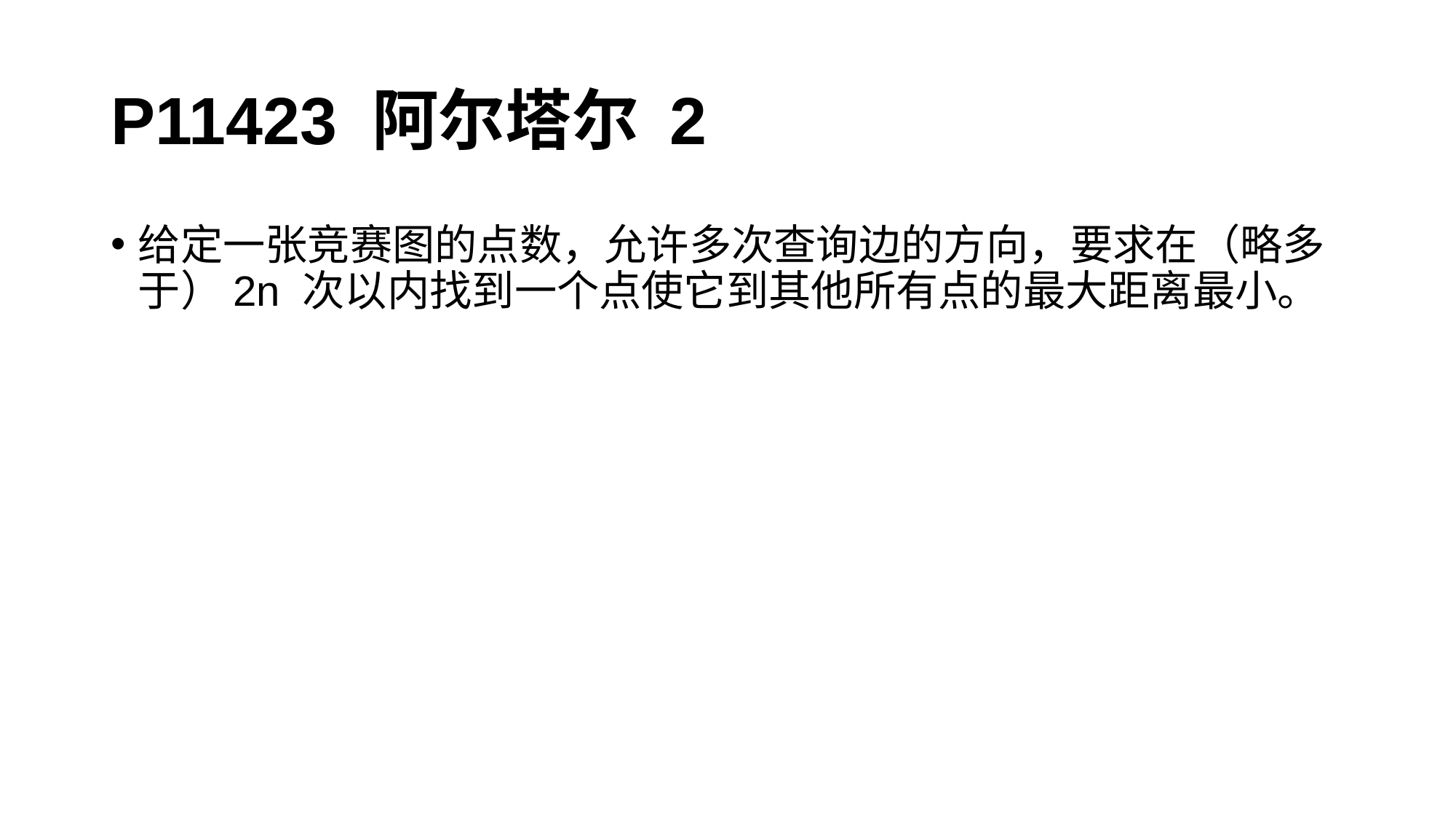

# P11423 阿尔塔尔 2
给定一张竞赛图的点数，允许多次查询边的方向，要求在（略多于）2n 次以内找到一个点使它到其他所有点的最大距离最小。